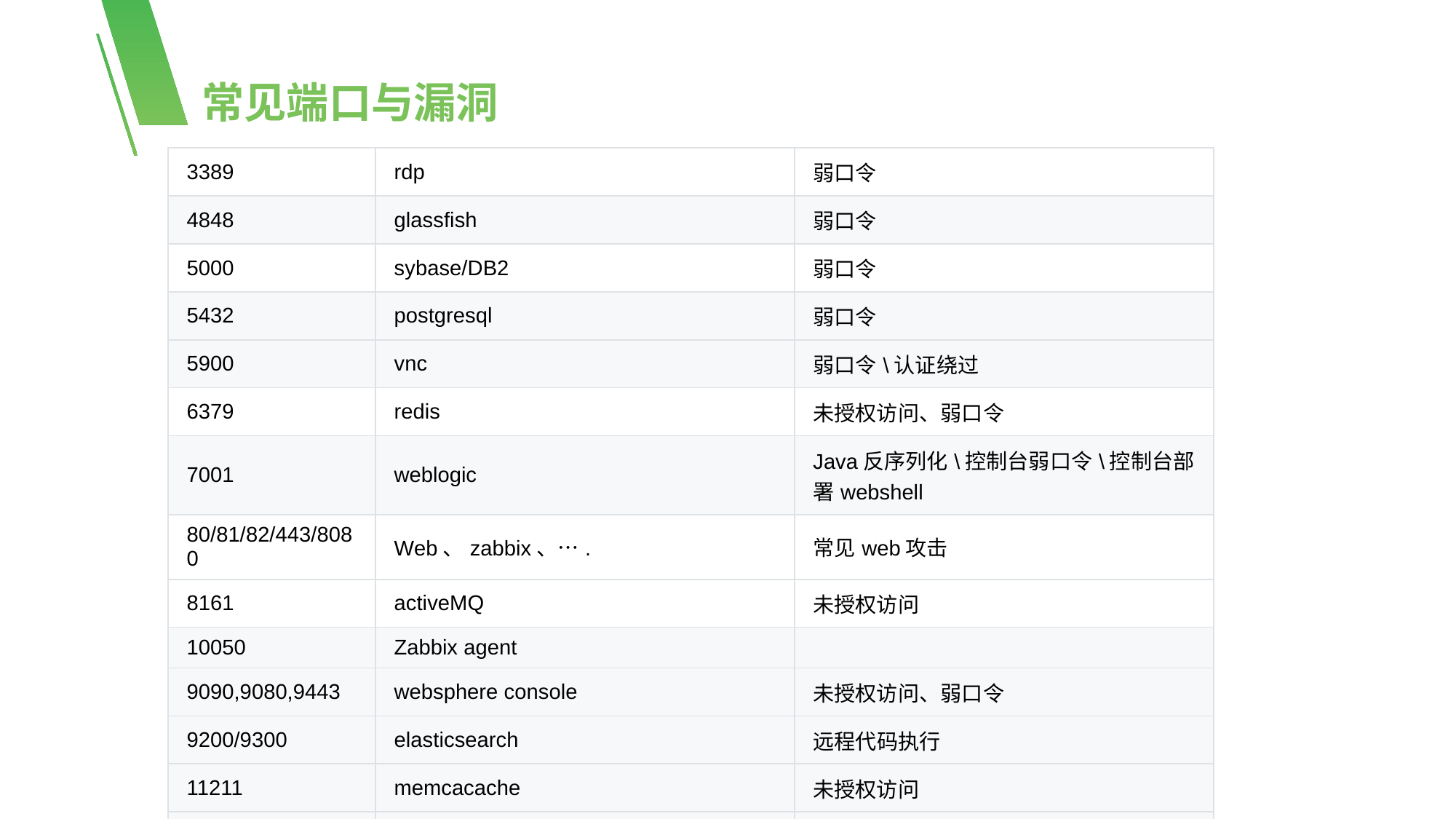

常见端口与漏洞
| 3389 | rdp | 弱口令 |
| --- | --- | --- |
| 4848 | glassfish | 弱口令 |
| 5000 | sybase/DB2 | 弱口令 |
| 5432 | postgresql | 弱口令 |
| 5900 | vnc | 弱口令\认证绕过 |
| 6379 | redis | 未授权访问、弱口令 |
| 7001 | weblogic | Java反序列化\控制台弱口令\控制台部署webshell |
| 80/81/82/443/8080 | Web、zabbix、…. | 常见web攻击 |
| 8161 | activeMQ | 未授权访问 |
| 10050 | Zabbix agent |  |
| 9090,9080,9443 | websphere console | 未授权访问、弱口令 |
| 9200/9300 | elasticsearch | 远程代码执行 |
| 11211 | memcacache | 未授权访问 |
| 27017 | mongodb | 未授权访问 |